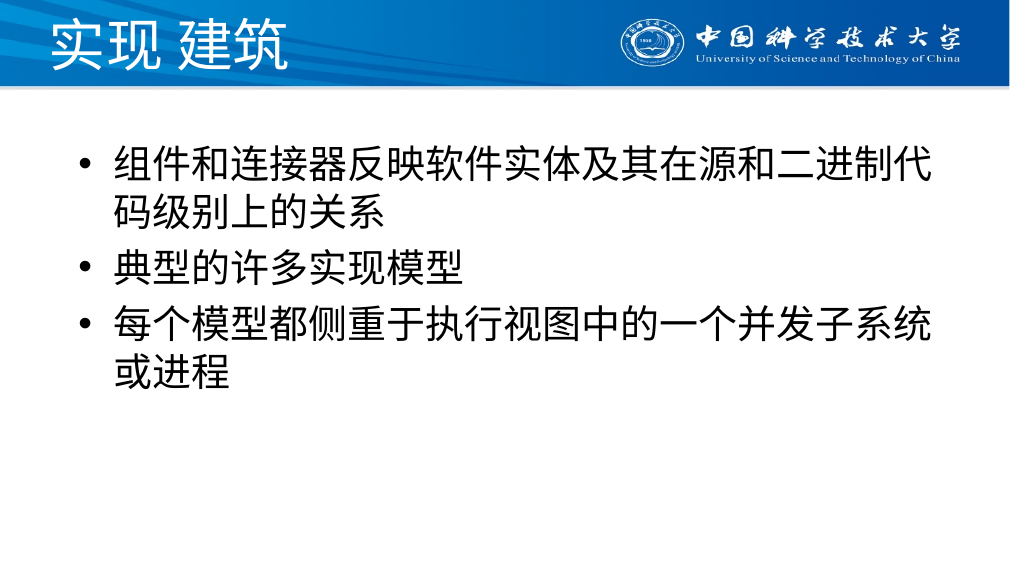

# 实现 建筑
组件和连接器反映软件实体及其在源和二进制代码级别上的关系
典型的许多实现模型
每个模型都侧重于执行视图中的一个并发子系统或进程